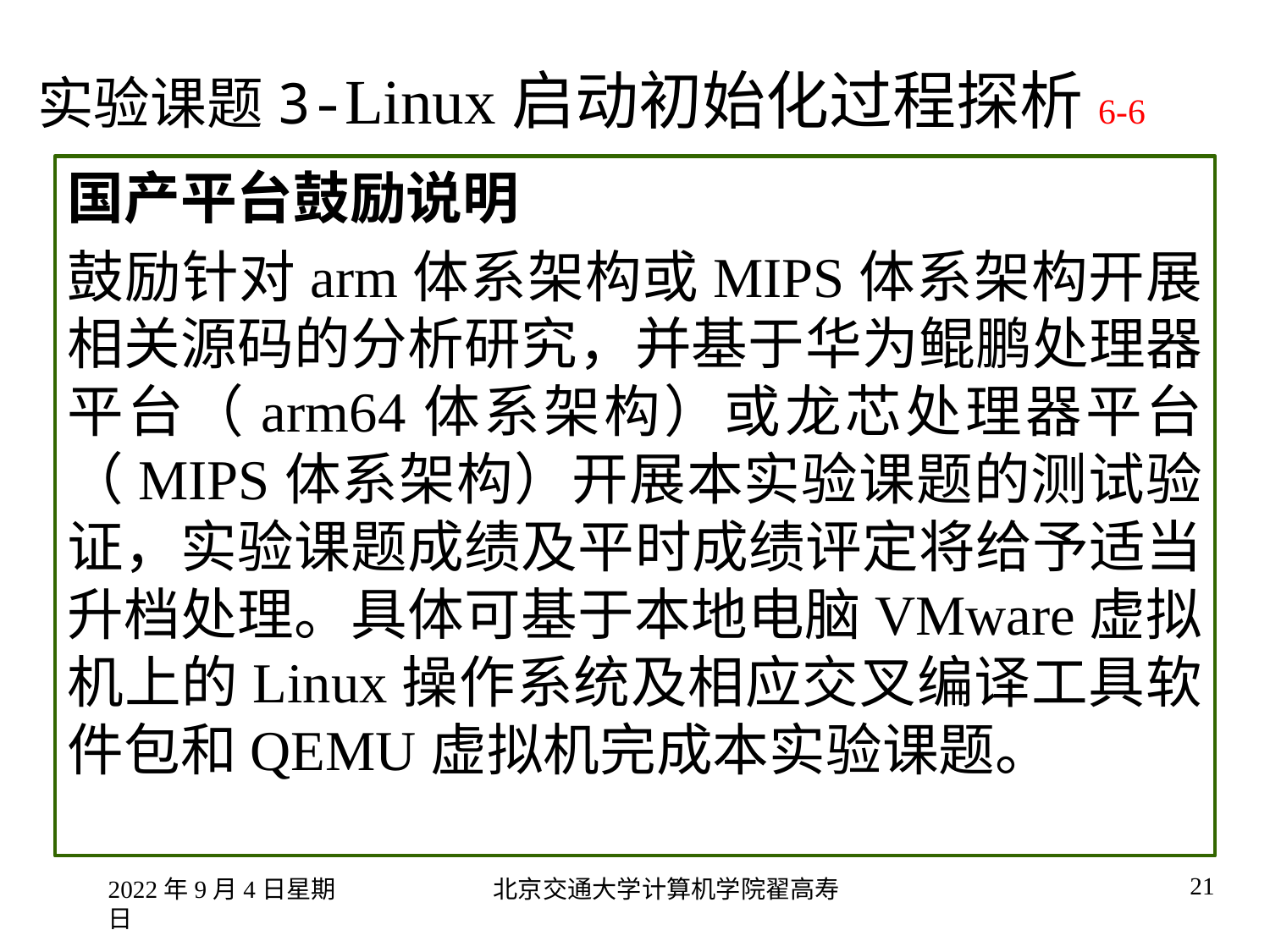

# 实验课题3-Linux启动初始化过程探析6-6
国产平台鼓励说明
鼓励针对arm体系架构或MIPS体系架构开展相关源码的分析研究，并基于华为鲲鹏处理器平台（arm64体系架构）或龙芯处理器平台（MIPS体系架构）开展本实验课题的测试验证，实验课题成绩及平时成绩评定将给予适当升档处理。具体可基于本地电脑VMware虚拟机上的Linux操作系统及相应交叉编译工具软件包和QEMU虚拟机完成本实验课题。
2022年9月4日星期日
北京交通大学计算机学院翟高寿
21